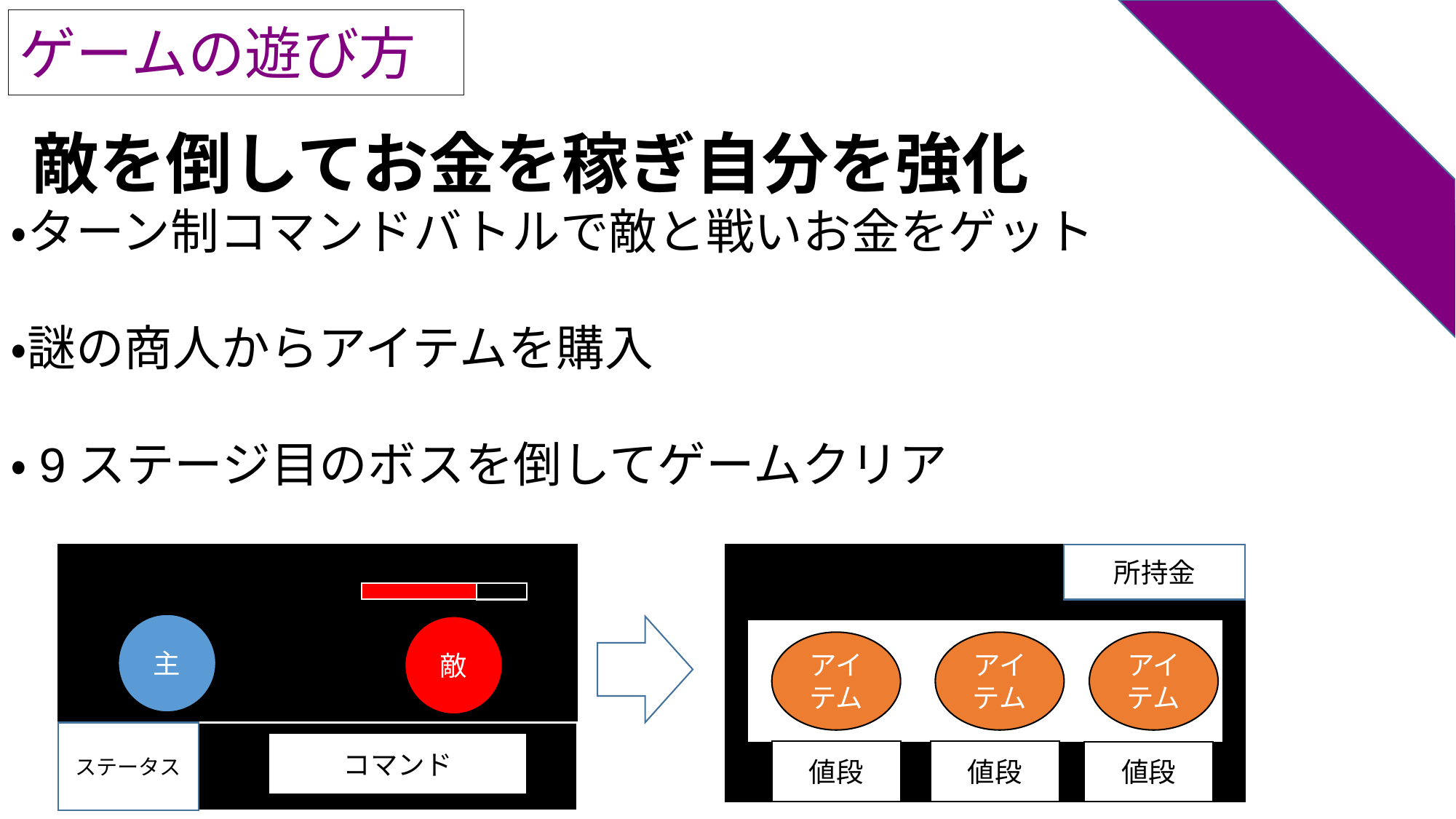

# ゲームの遊び方
敵を倒してお金を稼ぎ自分を強化
・ターン制コマンドバトルで敵と戦いお金をゲット

・謎の商人からアイテムを購入

・9ステージ目のボスを倒してゲームクリア

主
敵
ステータス

コマンド

所持金

アイテム
アイテム
アイテム
値段
値段
値段